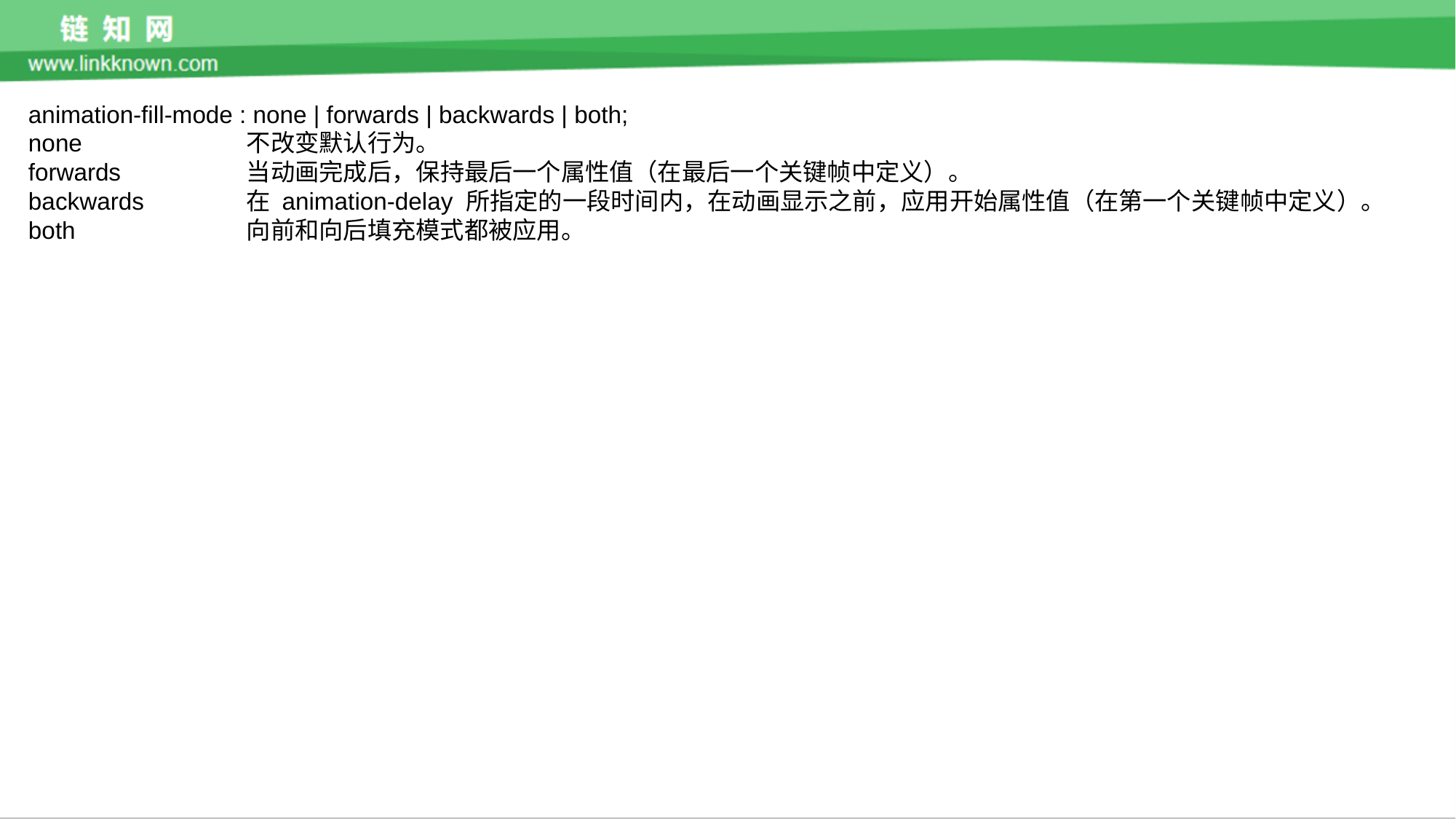

animation-fill-mode : none | forwards | backwards | both;
none		不改变默认行为。
forwards		当动画完成后，保持最后一个属性值（在最后一个关键帧中定义）。
backwards	在 animation-delay 所指定的一段时间内，在动画显示之前，应用开始属性值（在第一个关键帧中定义）。
both		向前和向后填充模式都被应用。